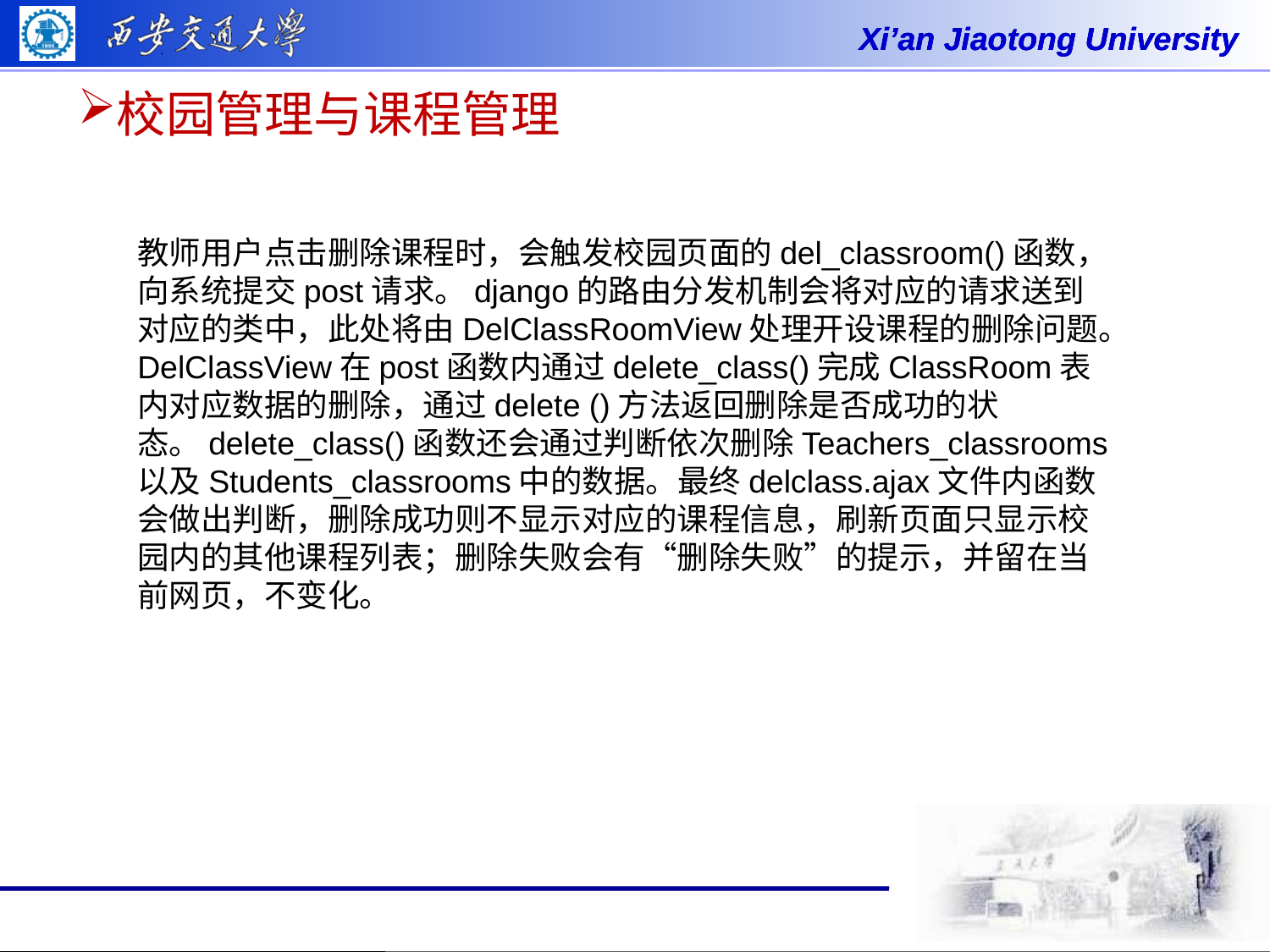

# 校园管理与课程管理

教师用户点击删除课程时，会触发校园页面的del_classroom()函数，向系统提交post请求。django的路由分发机制会将对应的请求送到对应的类中，此处将由DelClassRoomView处理开设课程的删除问题。DelClassView在post函数内通过delete_class()完成ClassRoom表内对应数据的删除，通过delete ()方法返回删除是否成功的状态。delete_class()函数还会通过判断依次删除Teachers_classrooms以及Students_classrooms中的数据。最终delclass.ajax文件内函数会做出判断，删除成功则不显示对应的课程信息，刷新页面只显示校园内的其他课程列表；删除失败会有“删除失败”的提示，并留在当前网页，不变化。